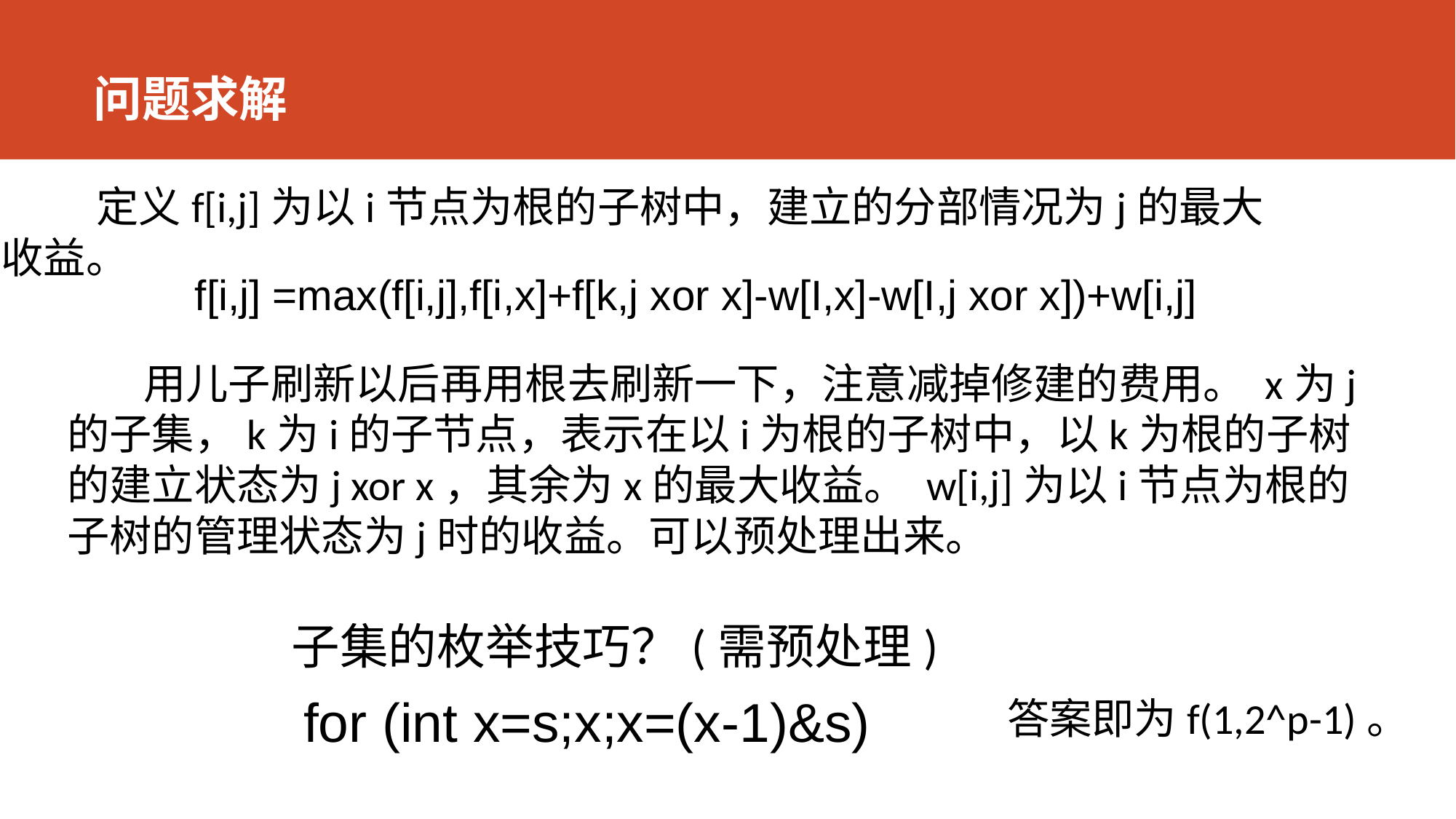

问题求解
         定义f[i,j]为以i节点为根的子树中，建立的分部情况为j的最大收益。
f[i,j] =max(f[i,j],f[i,x]+f[k,j xor x]-w[I,x]-w[I,j xor x])+w[i,j]
       用儿子刷新以后再用根去刷新一下，注意减掉修建的费用。 x为j的子集，k为i的子节点，表示在以i为根的子树中，以k为根的子树的建立状态为j xor x，其余为x的最大收益。 w[i,j]为以i节点为根的子树的管理状态为j时的收益。可以预处理出来。
子集的枚举技巧？(需预处理)
for (int x=s;x;x=(x-1)&s)
答案即为f(1,2^p-1)。